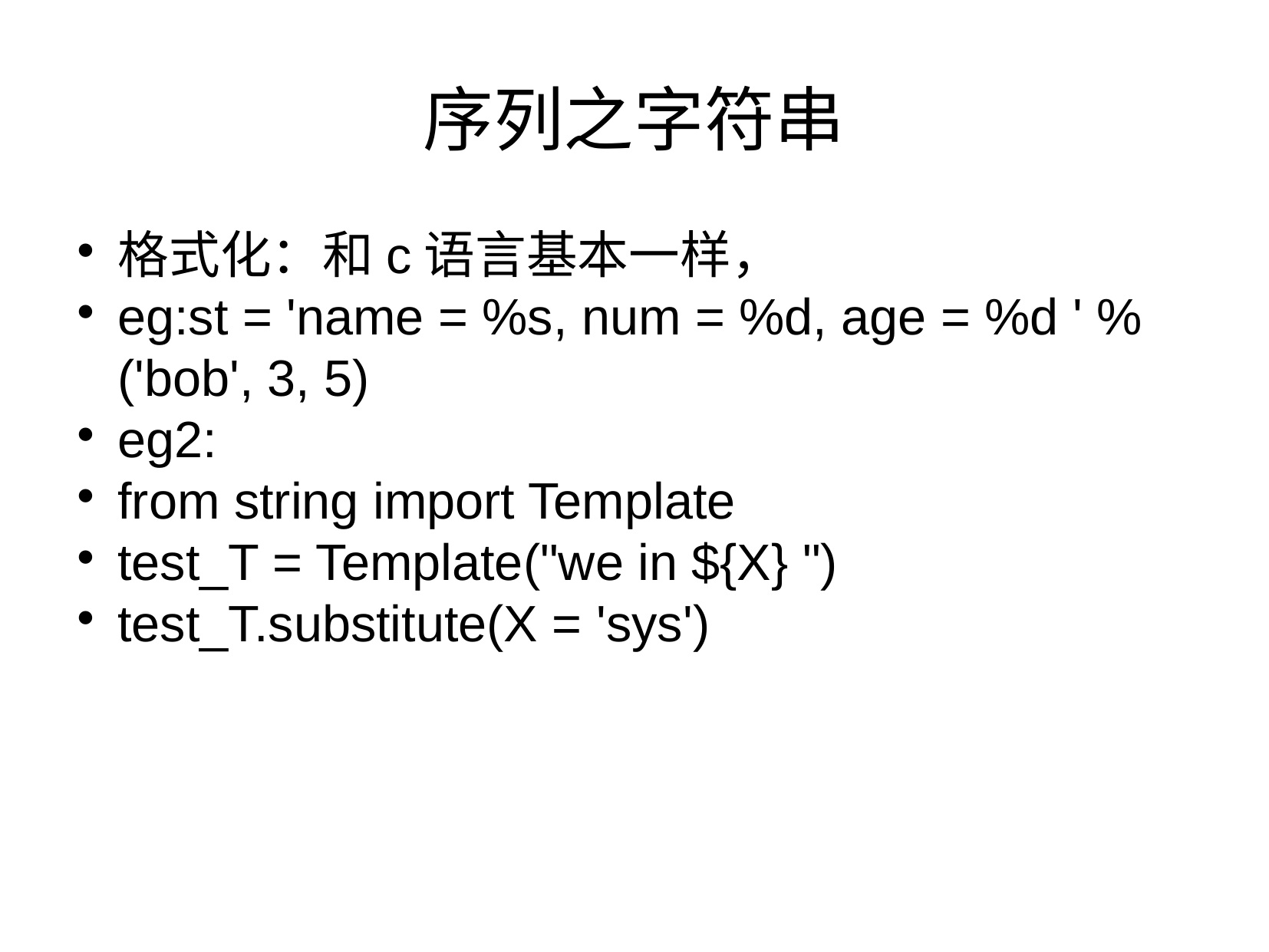

序列之字符串
格式化：和c语言基本一样，
eg:st = 'name = %s, num = %d, age = %d ' % ('bob', 3, 5)
eg2:
from string import Template
test_T = Template("we in ${X} ")
test_T.substitute(X = 'sys')